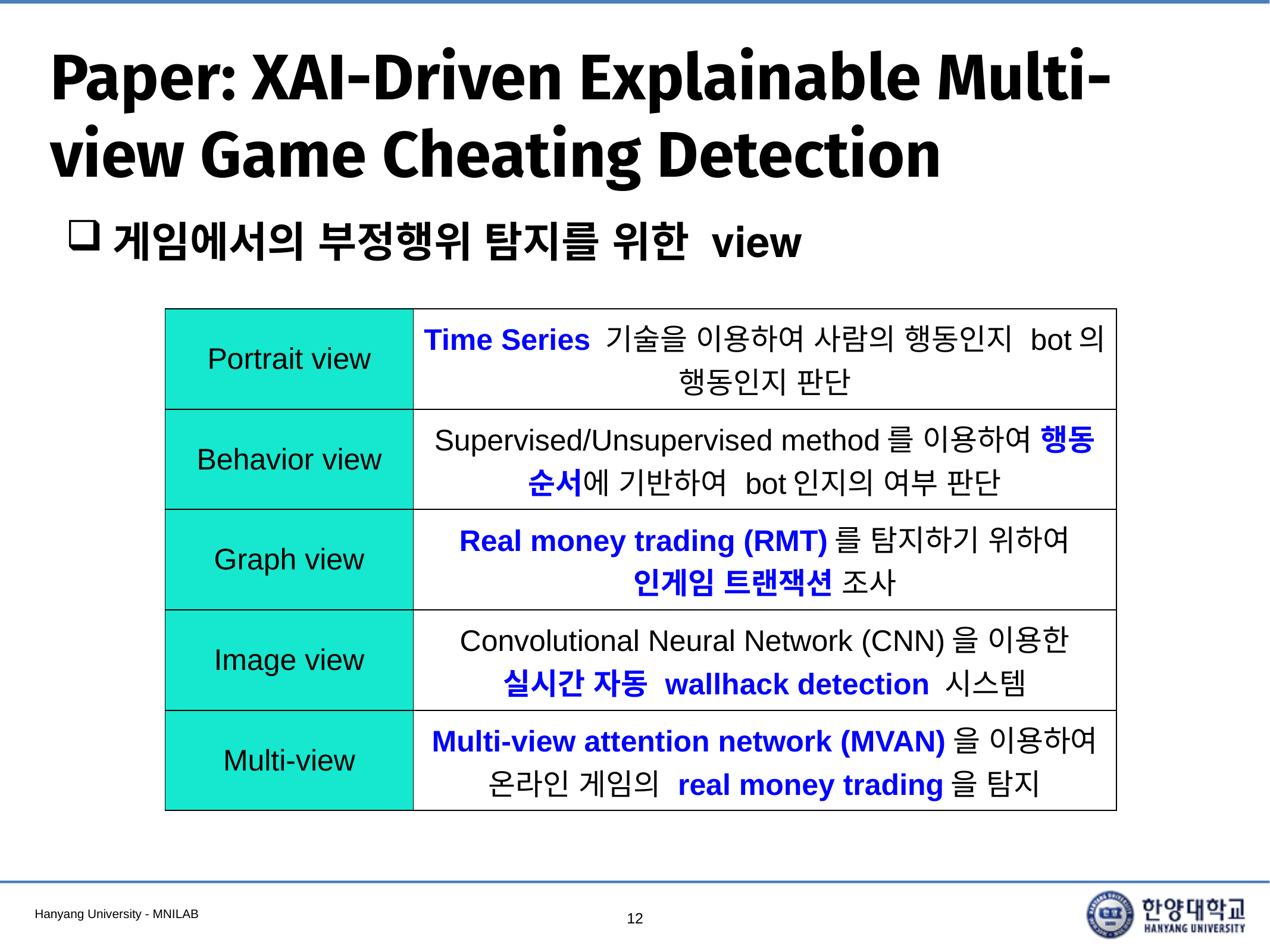

# Paper: XAI-Driven Explainable Multi-view Game Cheating Detection
게임에서의 부정행위 탐지를 위한 view
| Portrait view | Time Series 기술을 이용하여 사람의 행동인지 bot의 행동인지 판단 |
| --- | --- |
| Behavior view | Supervised/Unsupervised method를 이용하여 행동 순서에 기반하여 bot인지의 여부 판단 |
| Graph view | Real money trading (RMT)를 탐지하기 위하여 인게임 트랜잭션 조사 |
| Image view | Convolutional Neural Network (CNN)을 이용한 실시간 자동 wallhack detection 시스템 |
| Multi-view | Multi-view attention network (MVAN)을 이용하여 온라인 게임의 real money trading을 탐지 |
12